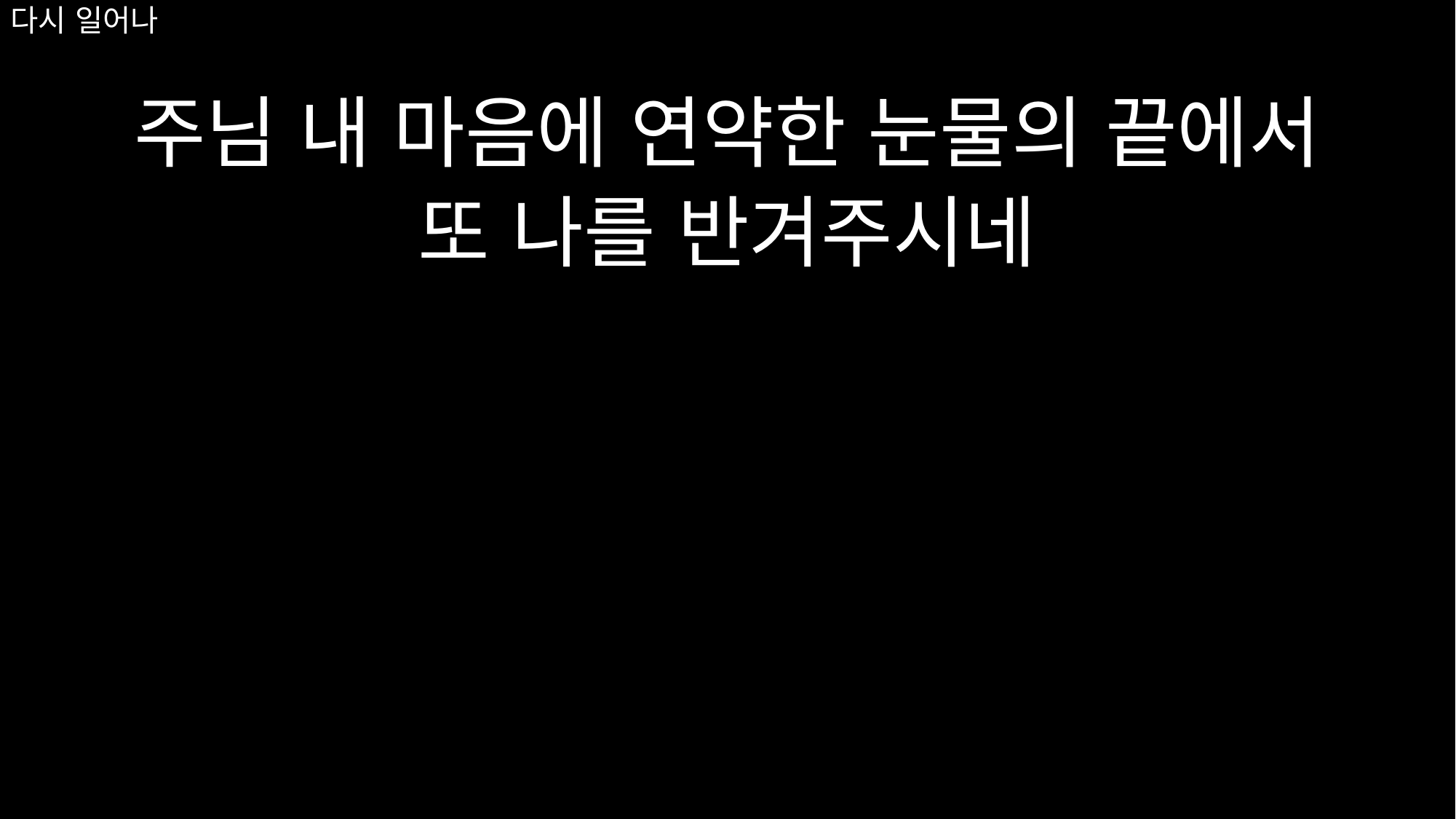

# 다시 일어나
주님 내 마음에 연약한 눈물의 끝에서
또 나를 반겨주시네